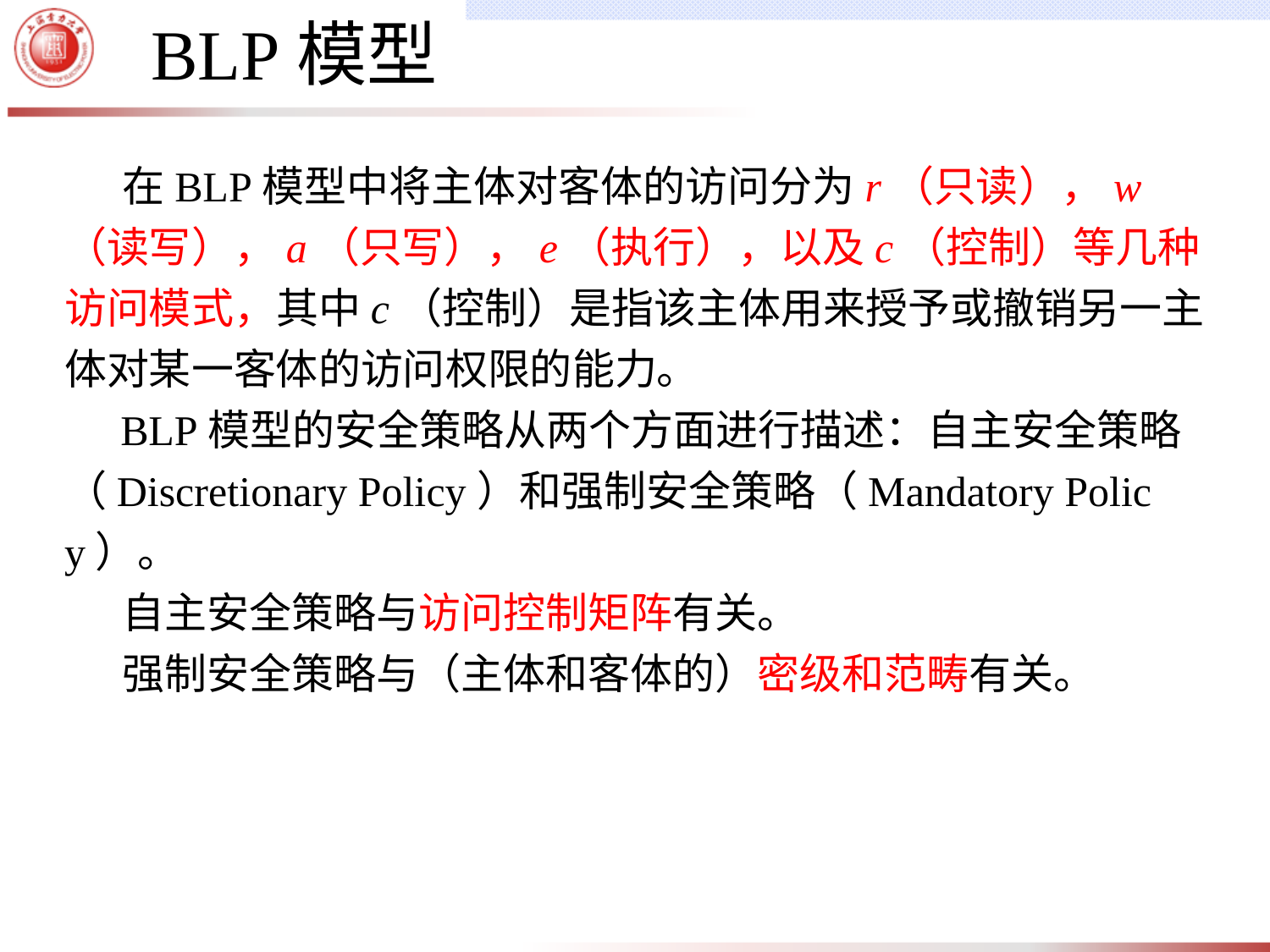

BLP模型
     在BLP模型中将主体对客体的访问分为r（只读），w（读写），a（只写），e（执行），以及c（控制）等几种访问模式，其中c（控制）是指该主体用来授予或撤销另一主体对某一客体的访问权限的能力。
     BLP模型的安全策略从两个方面进行描述：自主安全策略（Discretionary Policy）和强制安全策略（Mandatory Policy）。
     自主安全策略与访问控制矩阵有关。
     强制安全策略与（主体和客体的）密级和范畴有关。